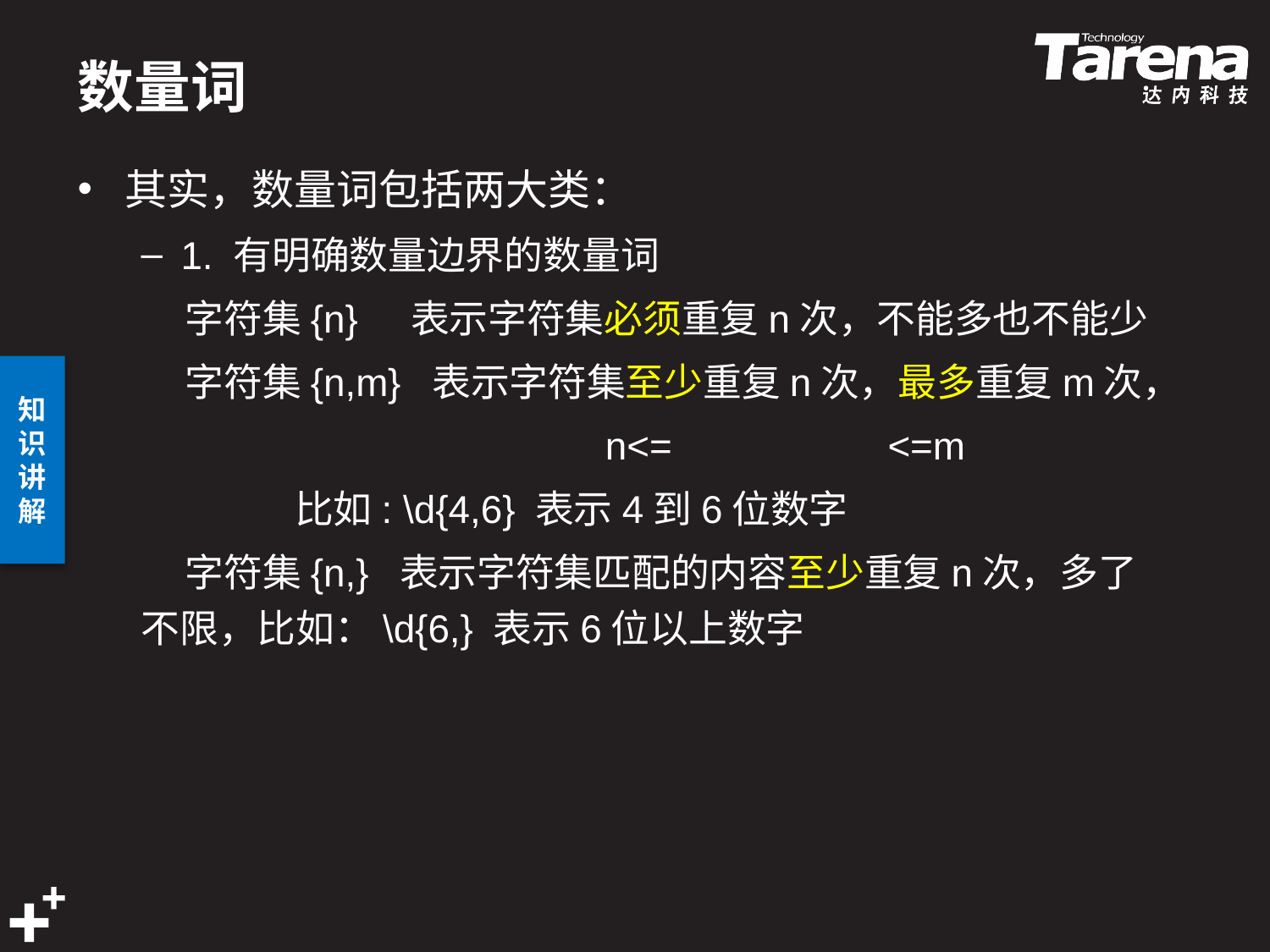

# 数量词
其实，数量词包括两大类：
1. 有明确数量边界的数量词
    字符集{n}    表示字符集必须重复n次，不能多也不能少
    字符集{n,m}  表示字符集至少重复n次，最多重复m次，
                                           n<=                    <=m
	  比如: \d{4,6} 表示4到6位数字
    字符集{n,}  表示字符集匹配的内容至少重复n次，多了不限，比如：\d{6,} 表示6位以上数字